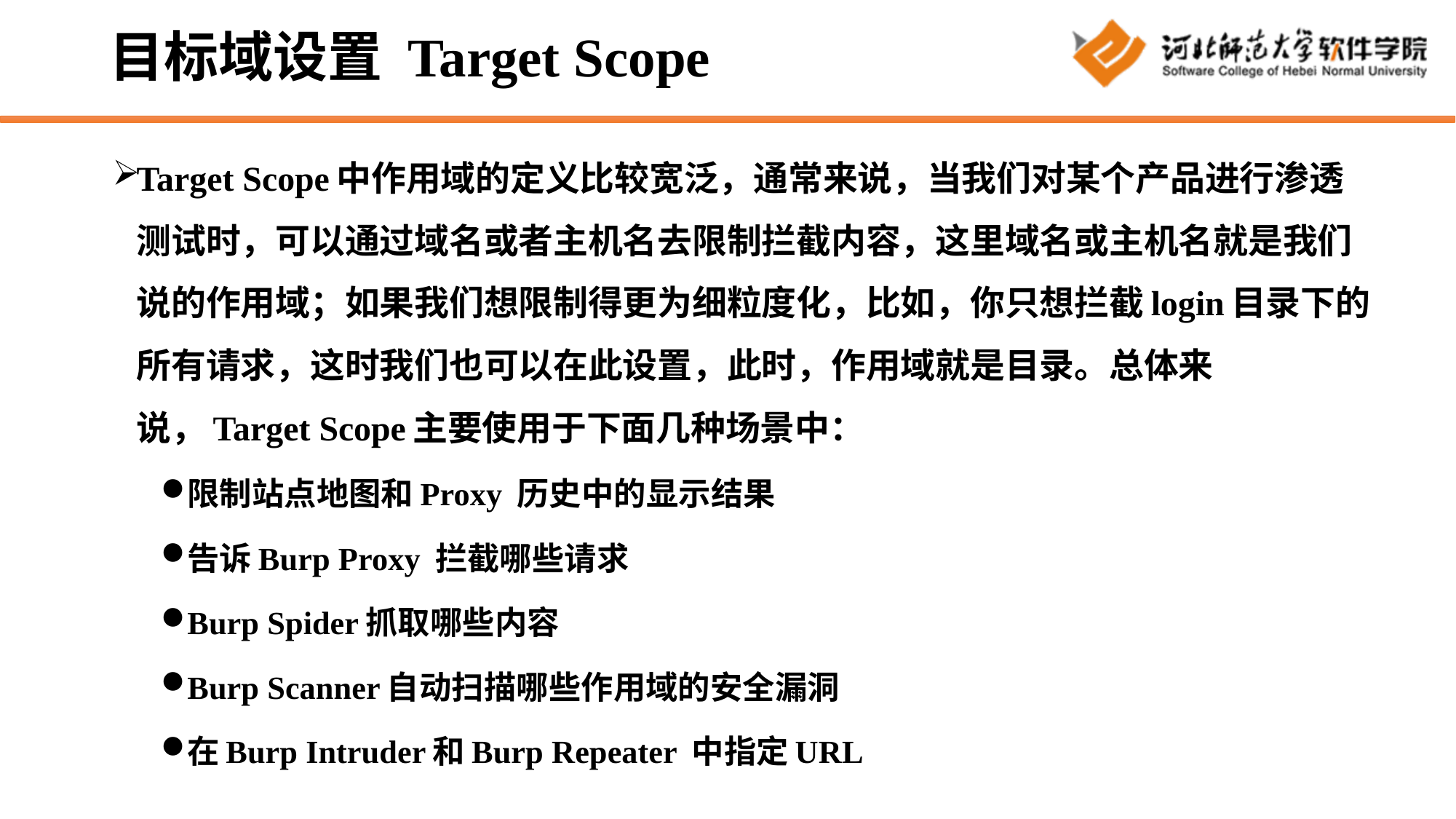

# 目标域设置 Target Scope
Target Scope中作用域的定义比较宽泛，通常来说，当我们对某个产品进行渗透测试时，可以通过域名或者主机名去限制拦截内容，这里域名或主机名就是我们说的作用域；如果我们想限制得更为细粒度化，比如，你只想拦截login目录下的所有请求，这时我们也可以在此设置，此时，作用域就是目录。总体来说，Target Scope主要使用于下面几种场景中：
限制站点地图和Proxy 历史中的显示结果
告诉Burp Proxy 拦截哪些请求
Burp Spider抓取哪些内容
Burp Scanner自动扫描哪些作用域的安全漏洞
在Burp Intruder和Burp Repeater 中指定URL